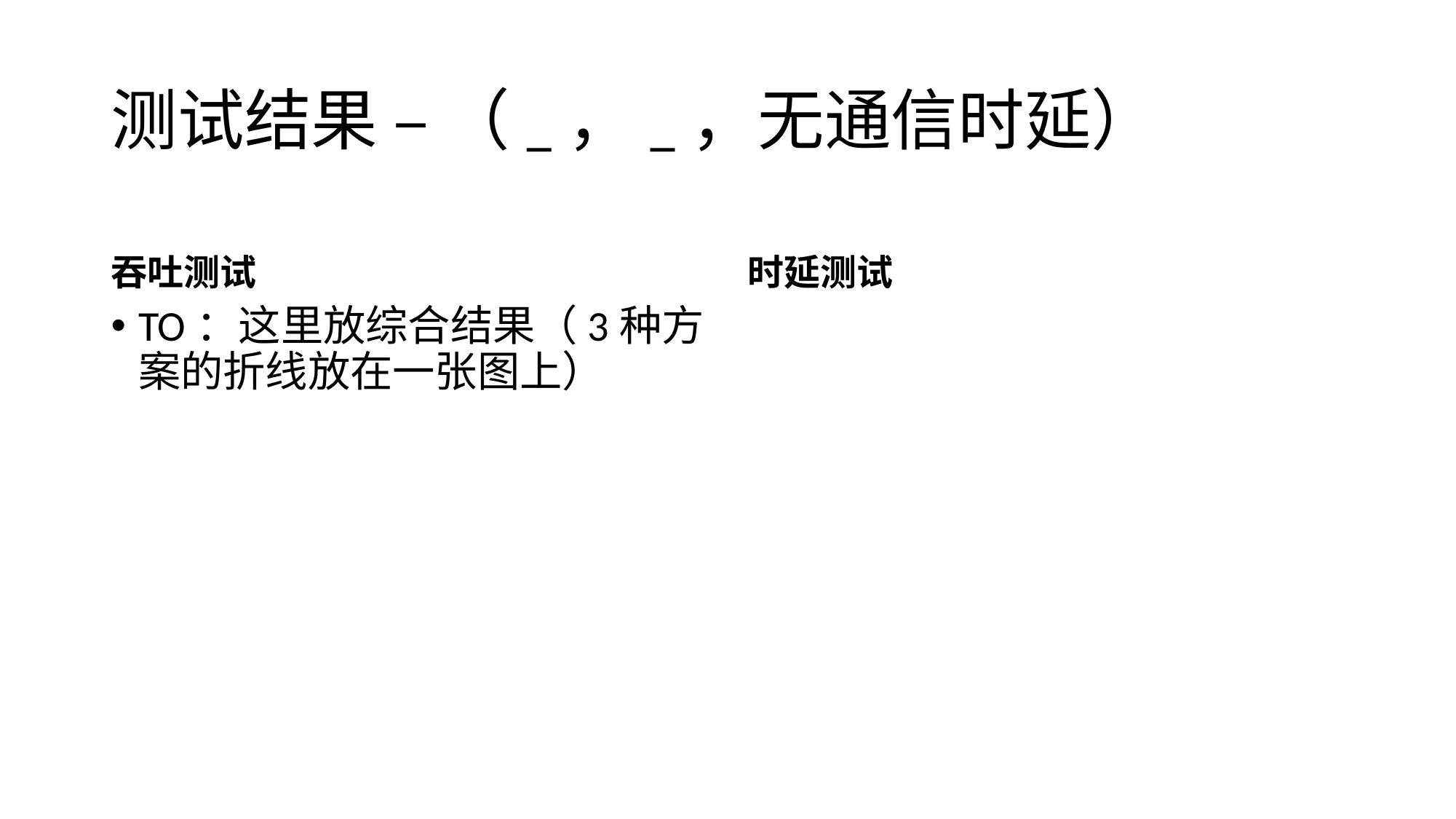

# 测试结果 – （_，_，无通信时延）
吞吐测试
时延测试
TO：这里放综合结果（3种方案的折线放在一张图上）